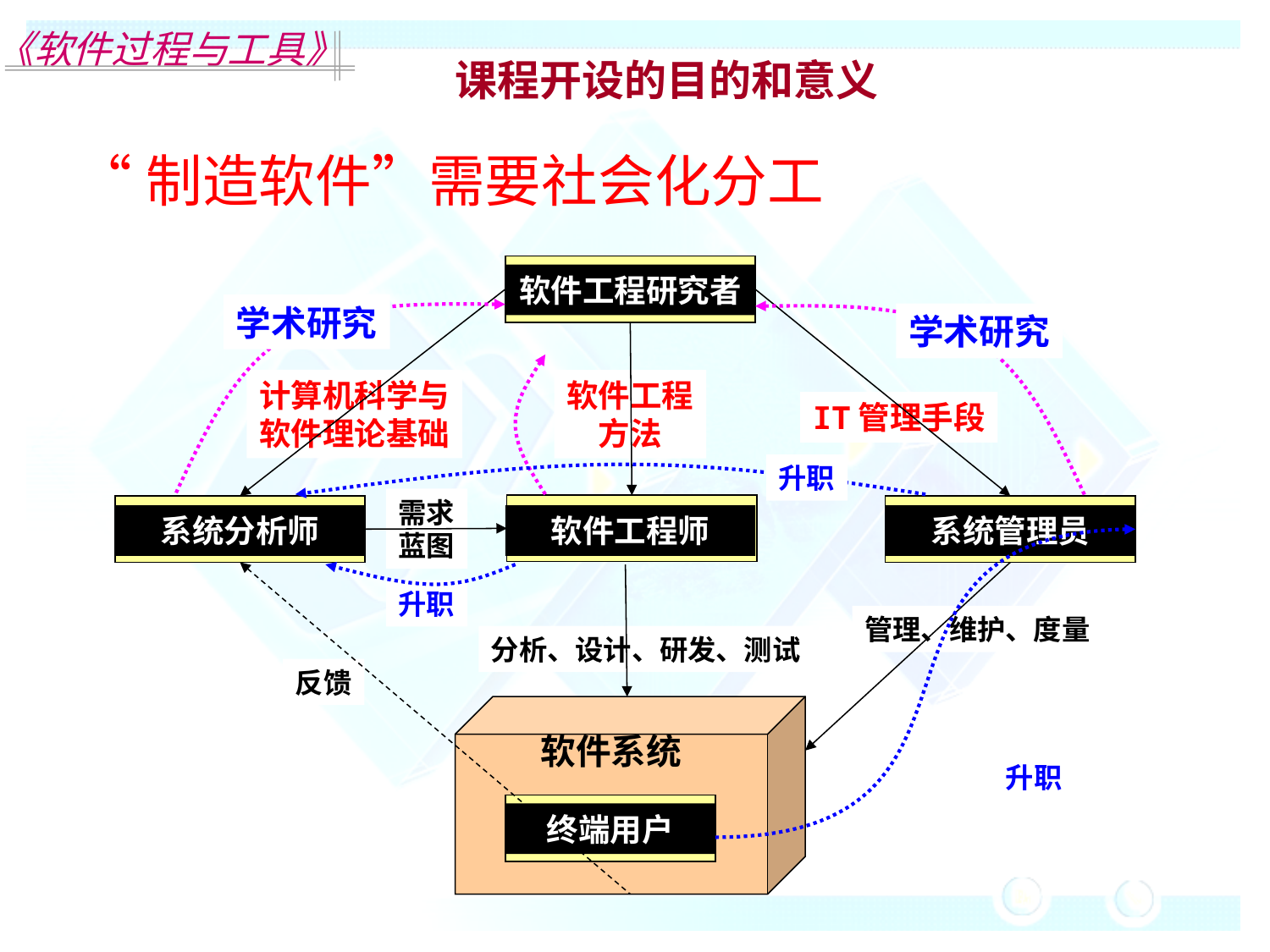

课程开设的目的和意义
“制造软件”需要社会化分工

软件工程研究者
系统分析师
软件工程师
系统管理员
终端用户
学术研究

学术研究

计算机科学与
软件理论基础
软件工程
方法
IT管理手段
升职

升职
升职
需求
蓝图

管理、维护、度量
分析、设计、研发、测试
反馈
软件系统